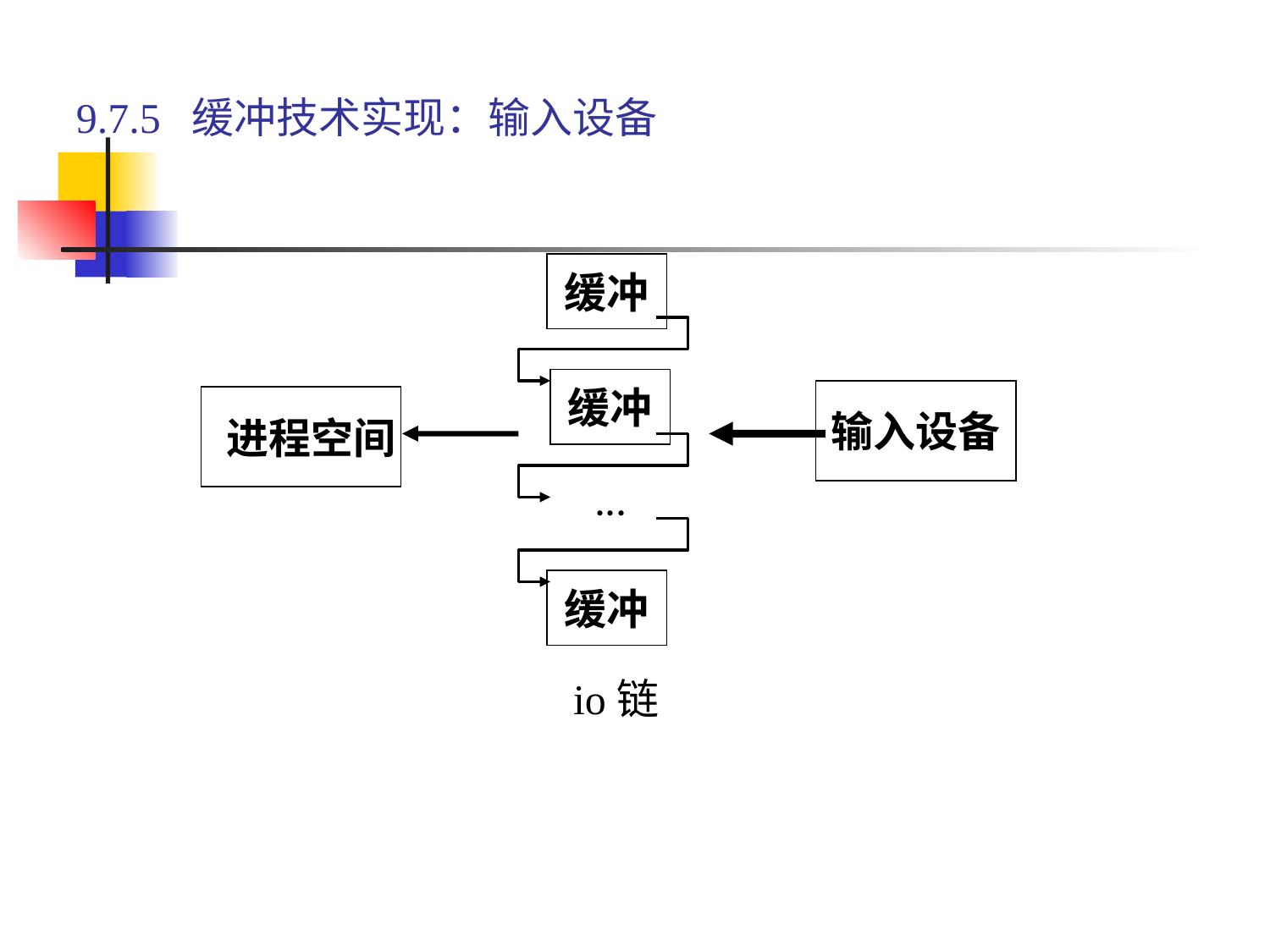

9.7.5  缓冲技术实现：输入设备
缓冲

缓冲
输入设备
 进程空间

...

缓冲

io链